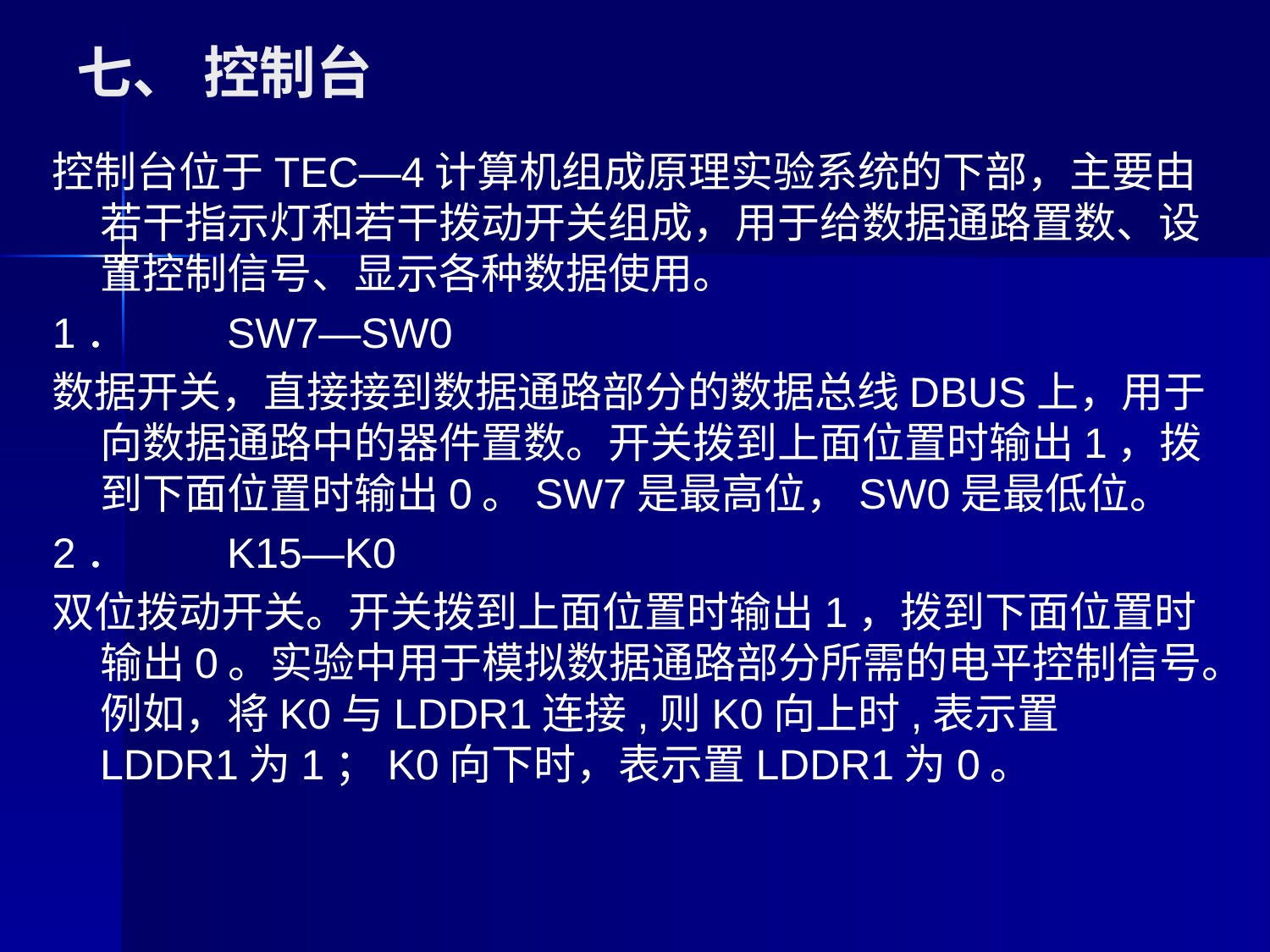

# 七、	控制台
控制台位于TEC—4计算机组成原理实验系统的下部，主要由若干指示灯和若干拨动开关组成，用于给数据通路置数、设置控制信号、显示各种数据使用。
1．	SW7—SW0
数据开关，直接接到数据通路部分的数据总线DBUS上，用于向数据通路中的器件置数。开关拨到上面位置时输出1，拨到下面位置时输出0。SW7是最高位，SW0是最低位。
2．	K15—K0
双位拨动开关。开关拨到上面位置时输出1，拨到下面位置时输出0。实验中用于模拟数据通路部分所需的电平控制信号。例如，将K0与LDDR1连接,则K0向上时,表示置LDDR1为1；K0向下时，表示置LDDR1为0。